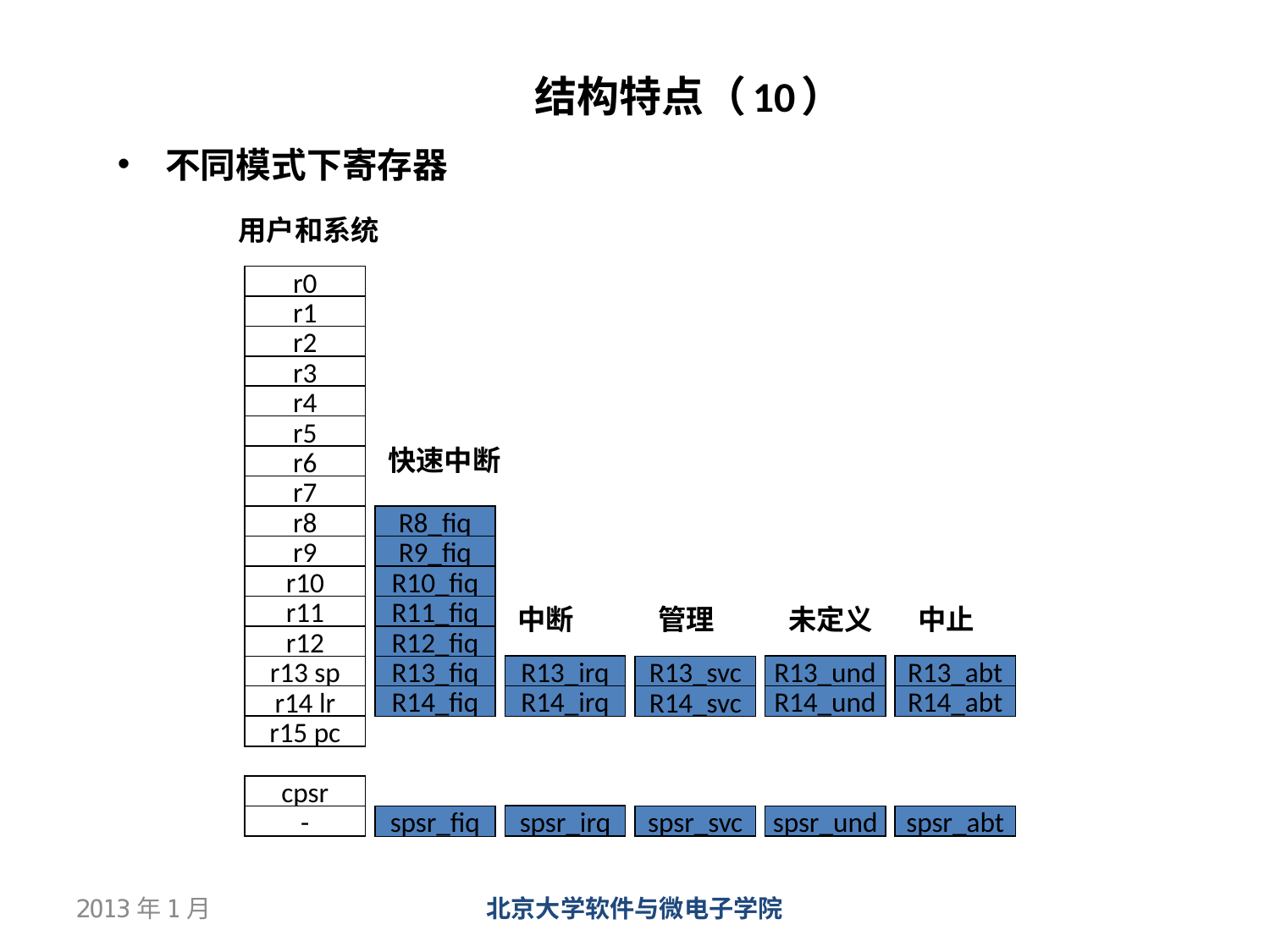

# 结构特点（10）
不同模式下寄存器

用户和系统
r0
r1
r2
r3
r4
r5
快速中断
r6
r7
r8
R8_fiq
r9
R9_fiq
r10
R10_fiq
r11
R11_fiq
中断
管理
未定义
中止
r12
R12_fiq
R13_irq
R13_und
R13_abt
r13 sp
R13_fiq
R13_svc
R14_fiq
R14_irq
R14_und
R14_abt
r14 lr
R14_svc
r15 pc
cpsr
spsr_irq
-
spsr_svc
spsr_und
spsr_abt
spsr_fiq
2013年1月
北京大学软件与微电子学院